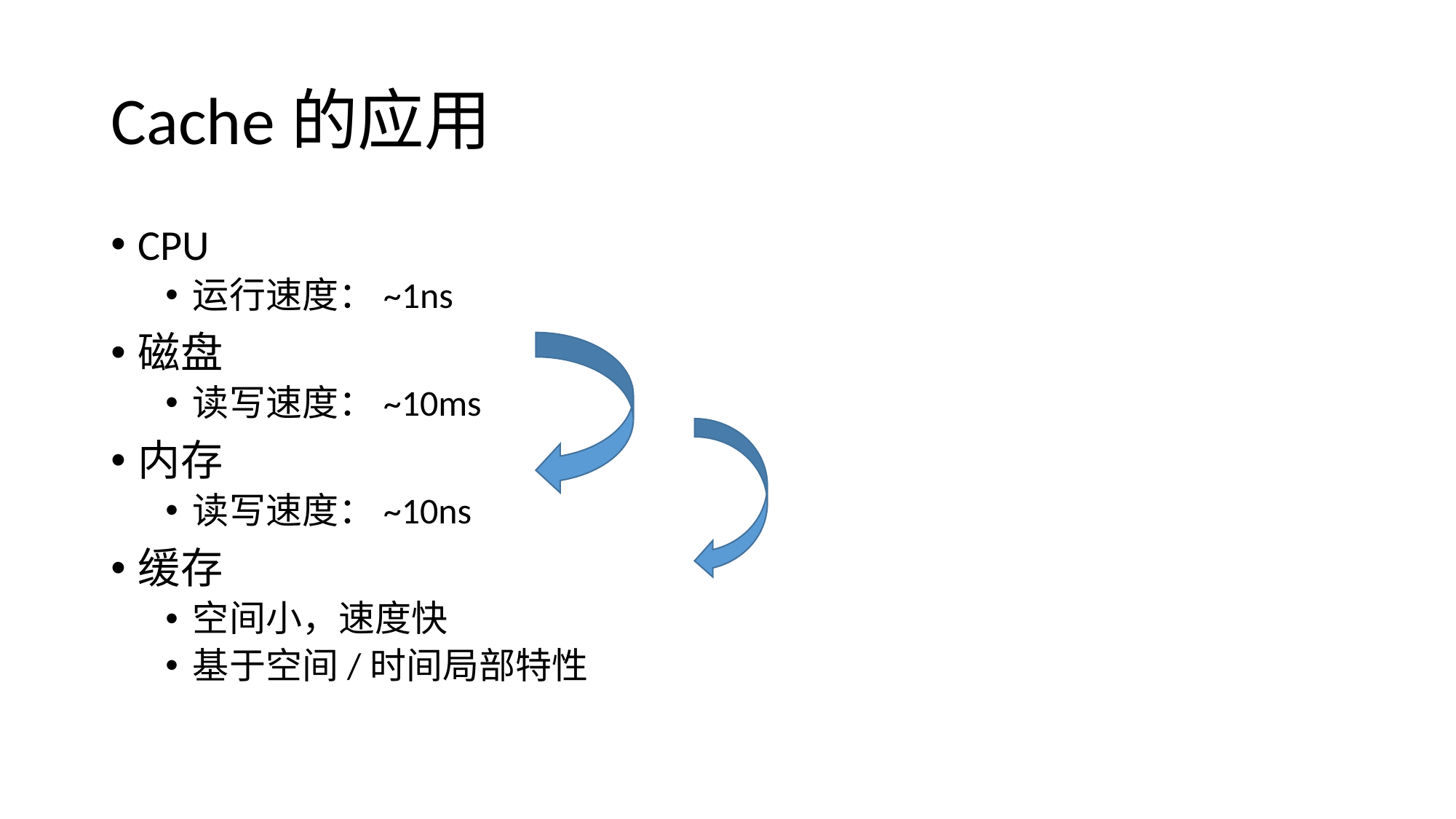

# Cache的应用
CPU
运行速度：~1ns
磁盘
读写速度：~10ms
内存
读写速度：~10ns
缓存
空间小，速度快
基于空间/时间局部特性